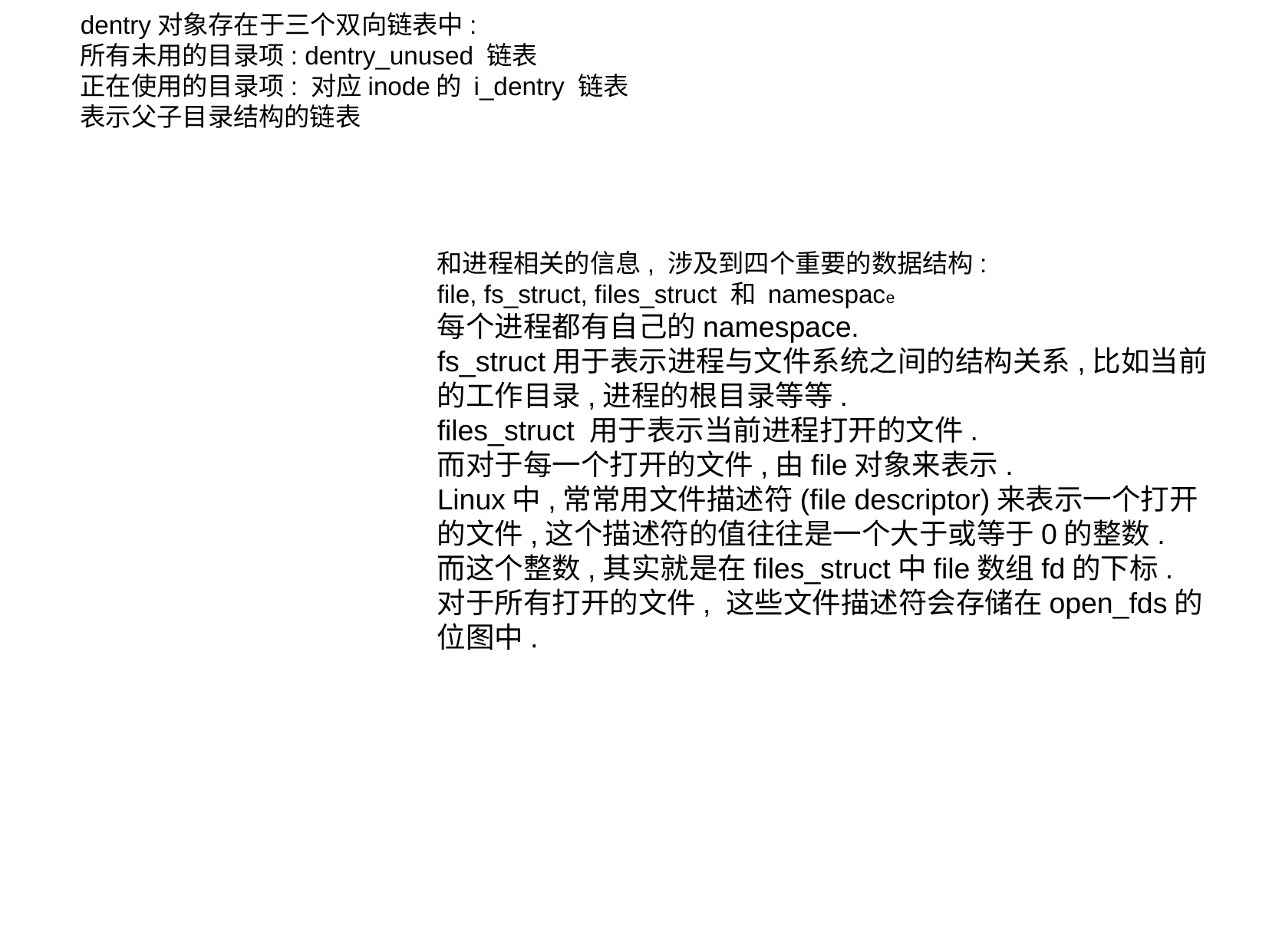

dentry对象存在于三个双向链表中:
所有未用的目录项: dentry_unused 链表
正在使用的目录项: 对应inode的 i_dentry 链表
表示父子目录结构的链表
和进程相关的信息, 涉及到四个重要的数据结构:
file, fs_struct, files_struct 和 namespace
每个进程都有自己的namespace.
fs_struct用于表示进程与文件系统之间的结构关系,比如当前的工作目录,进程的根目录等等.
files_struct 用于表示当前进程打开的文件.
而对于每一个打开的文件,由file对象来表示.
Linux中,常常用文件描述符(file descriptor)来表示一个打开的文件,这个描述符的值往往是一个大于或等于0的整数.
而这个整数,其实就是在files_struct中file数组fd的下标.
对于所有打开的文件, 这些文件描述符会存储在open_fds的位图中.